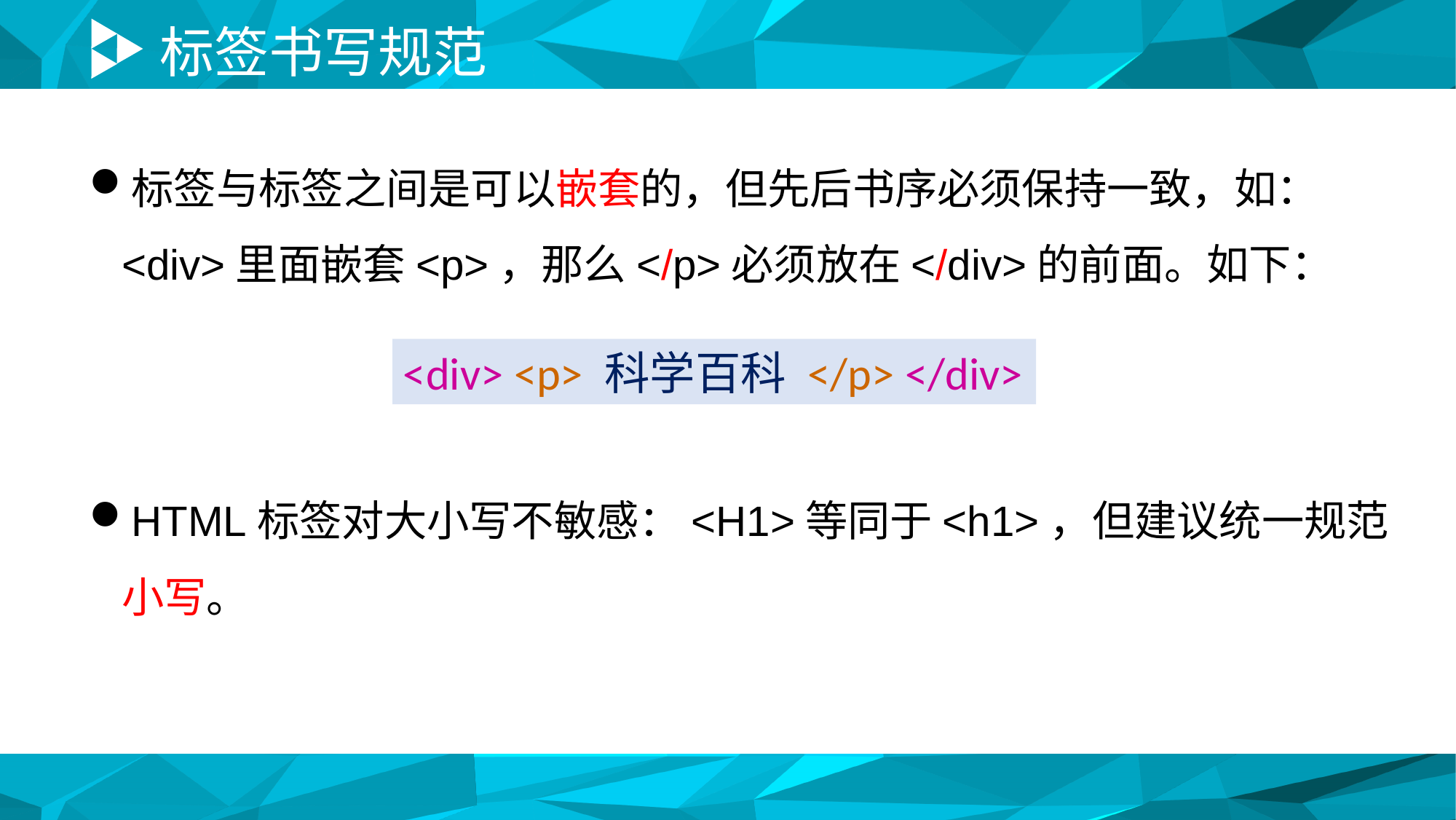

# 标签书写规范
标签与标签之间是可以嵌套的，但先后书序必须保持一致，如：<div>里面嵌套<p>，那么</p>必须放在</div>的前面。如下：

HTML标签对大小写不敏感：<H1>等同于<h1>，但建议统一规范小写。
<div> <p> 科学百科 </p> </div>